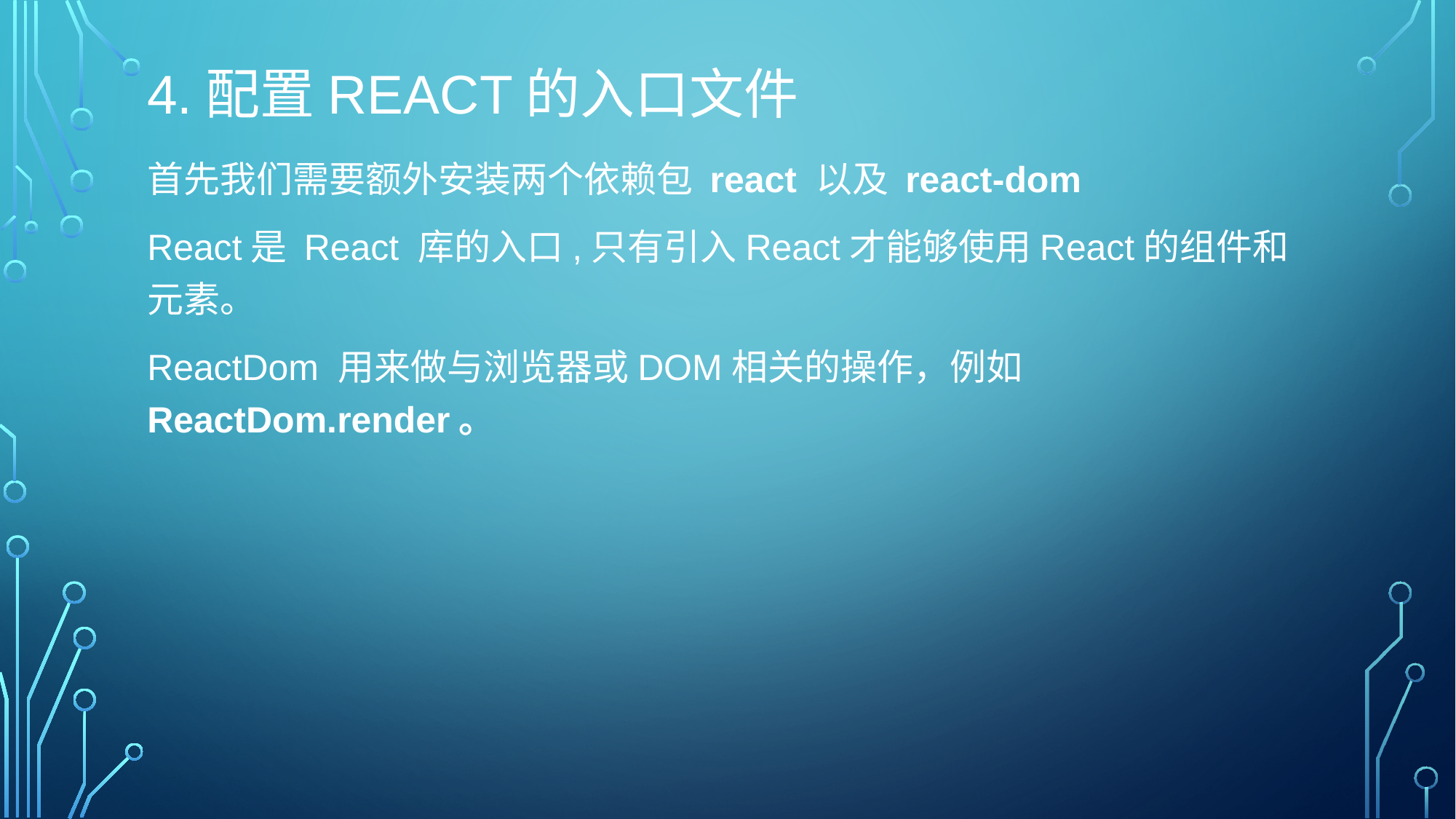

# 4.配置react的入口文件
首先我们需要额外安装两个依赖包 react 以及 react-dom
React是 React 库的入口,只有引入React才能够使用React的组件和元素。
ReactDom 用来做与浏览器或DOM相关的操作，例如ReactDom.render。